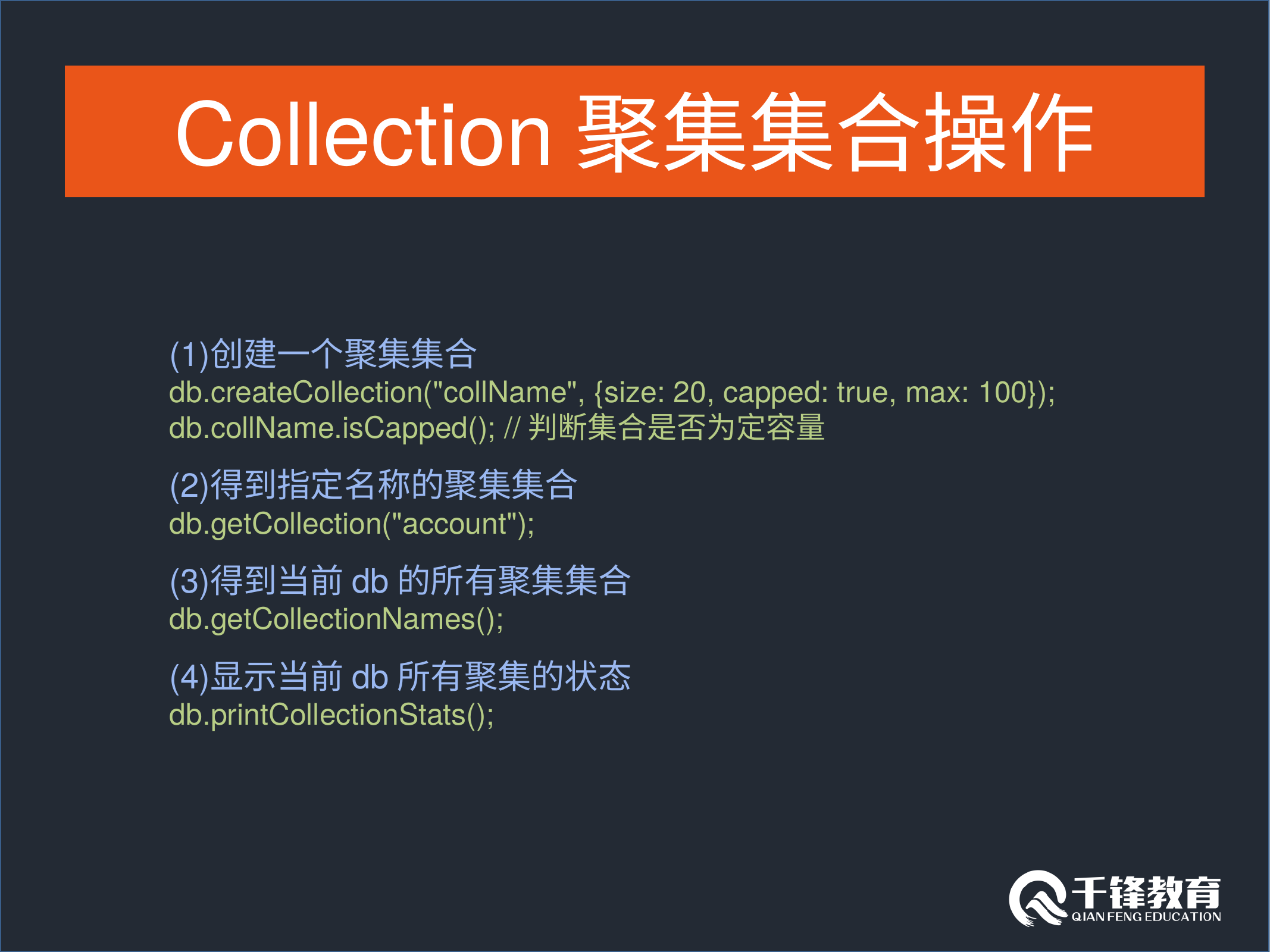

#
Collection聚集集合操作
创建一个聚集集合
db.createCollection("collName", {size: 20, capped: true, max: 100});
db.collName.isCapped(); //判断集合是否为定容量
得到指定名称的聚集集合
db.getCollection("account");
得到当前db的所有聚集集合
db.getCollectionNames();
显示当前db所有聚集的状态
db.printCollectionStats();